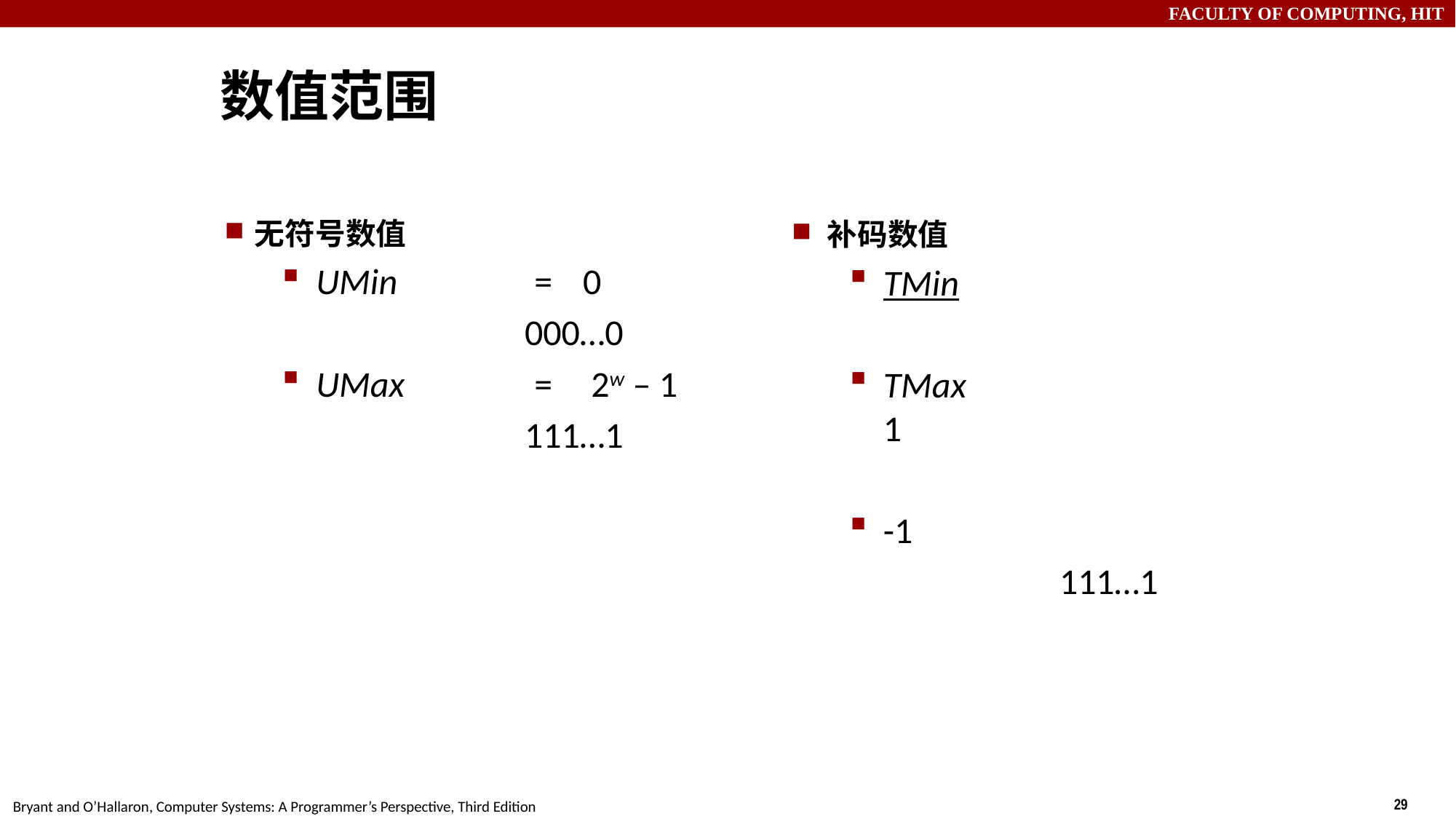

# 数值范围
无符号数值
UMin	=	0
                       000…0
UMax 	=	 2w – 1
                       111…1
 补码数值
TMin	=	 –2w–1
                   100…0
TMax 	=	 2w–1 – 1
                   011…1
-1
                   111…1